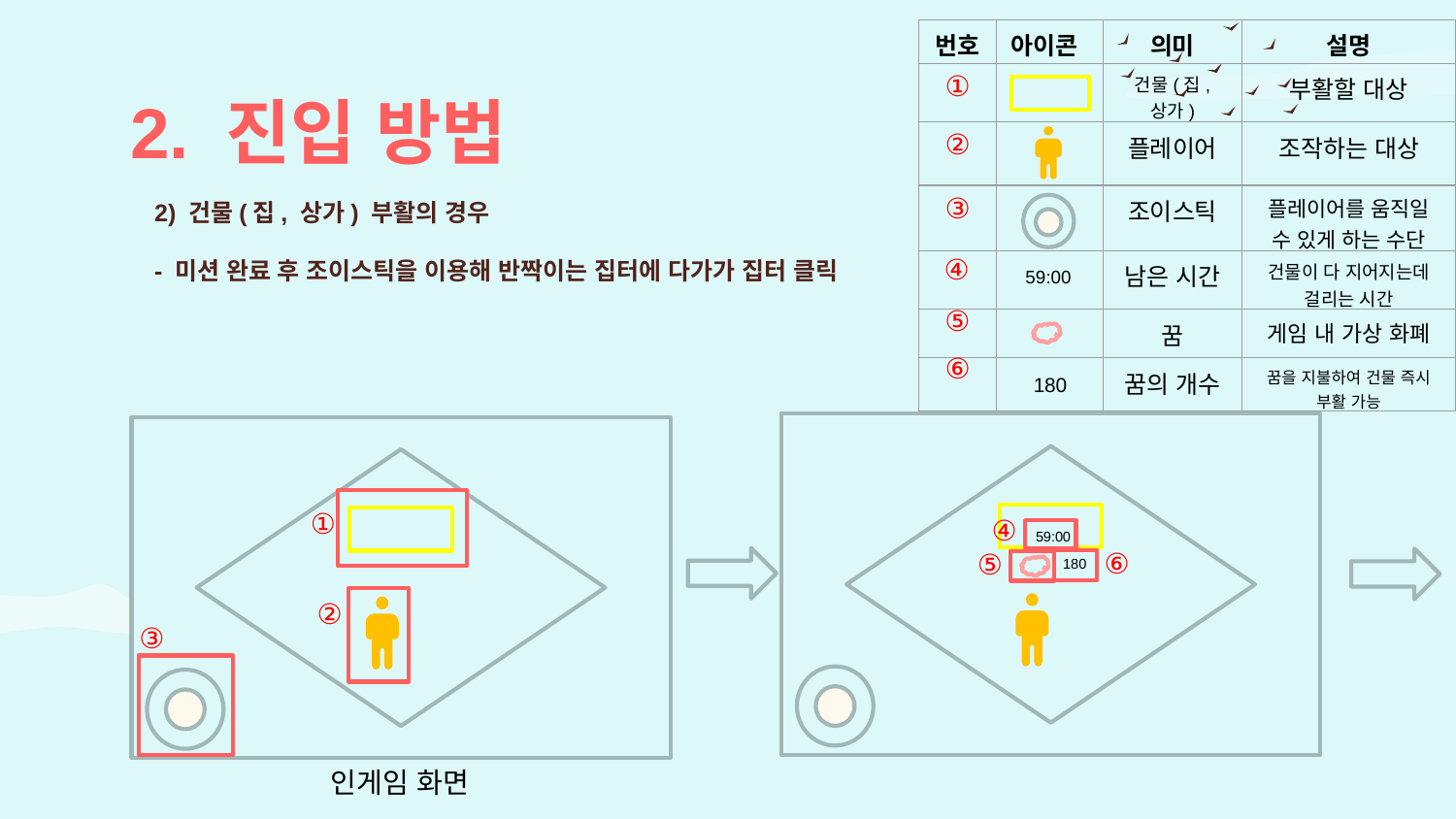

| 번호 | 아이콘 | 의미 | 설명 |
| --- | --- | --- | --- |
| ① |  | 건물(집, 상가) | 부활할 대상 |
| ② |  | 플레이어 | 조작하는 대상 |
| ③ |  | 조이스틱 | 플레이어를 움직일 수 있게 하는 수단 |
|  |  | 남은 시간 | 건물이 다 지어지는데 걸리는 시간 |
|  |  | 꿈 | 게임 내 가상 화폐 |
|  |  | 꿈의 개수 | 꿈을 지불하여 건물 즉시 부활 가능 |

# 2. 진입 방법

2) 건물(집, 상가) 부활의 경우

- 미션 완료 후 조이스틱을 이용해 반짝이는 집터에 다가가 집터 클릭

④
59:00
⑤

⑥
180

①

④

59:00
⑥
⑤

180

②

③

인게임 화면